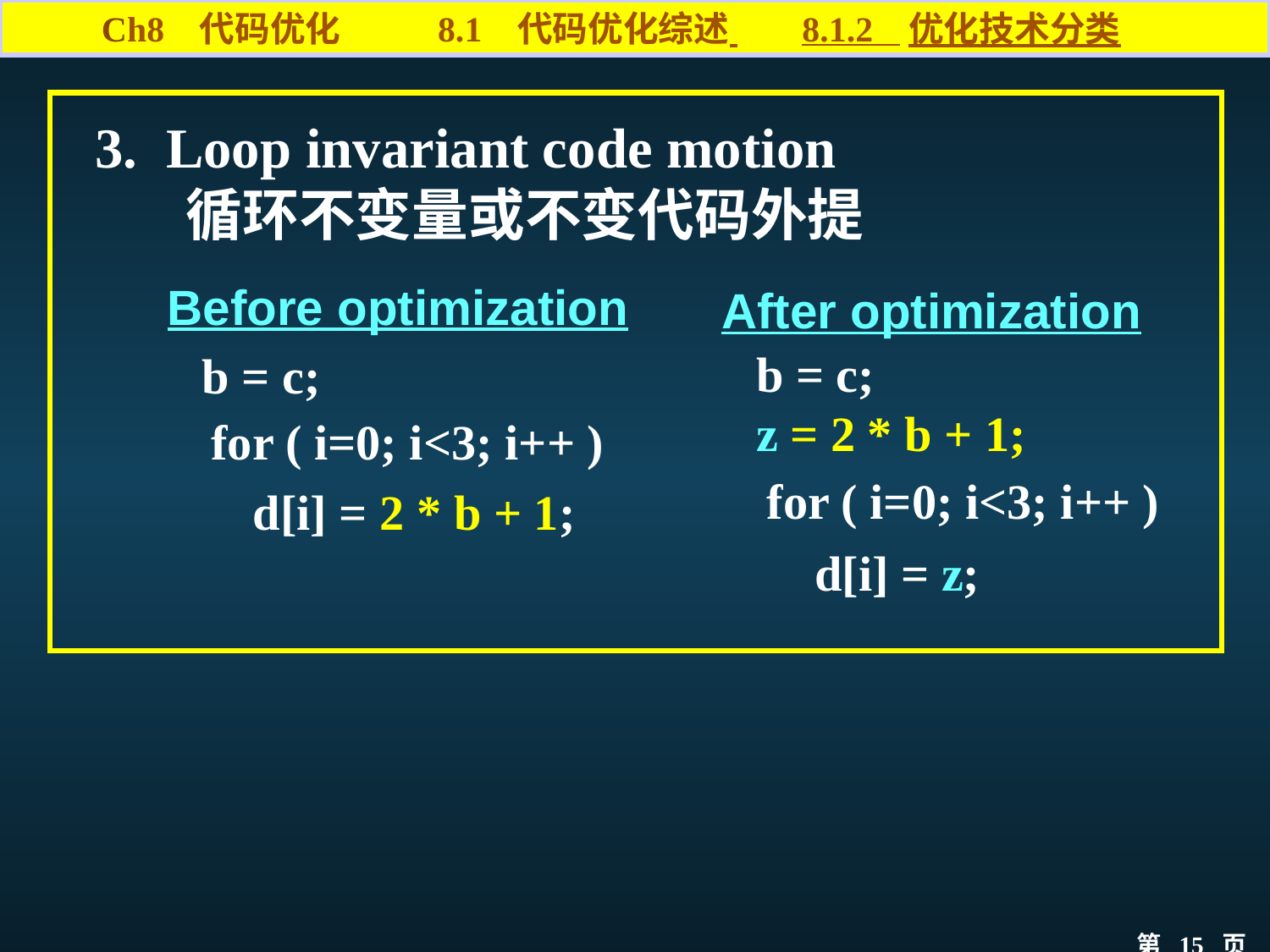

Ch8   代码优化           8.1   代码优化综述        8.1.2   优化技术分类

3.  Loop invariant code motion
      循环不变量或不变代码外提
Before optimization
After optimization
b = c;
b = c;
z = 2 * b + 1;
for ( i=0; i<3; i++ )
for ( i=0; i<3; i++ )
    d[i] = 2 * b + 1;
  d[i] = z;